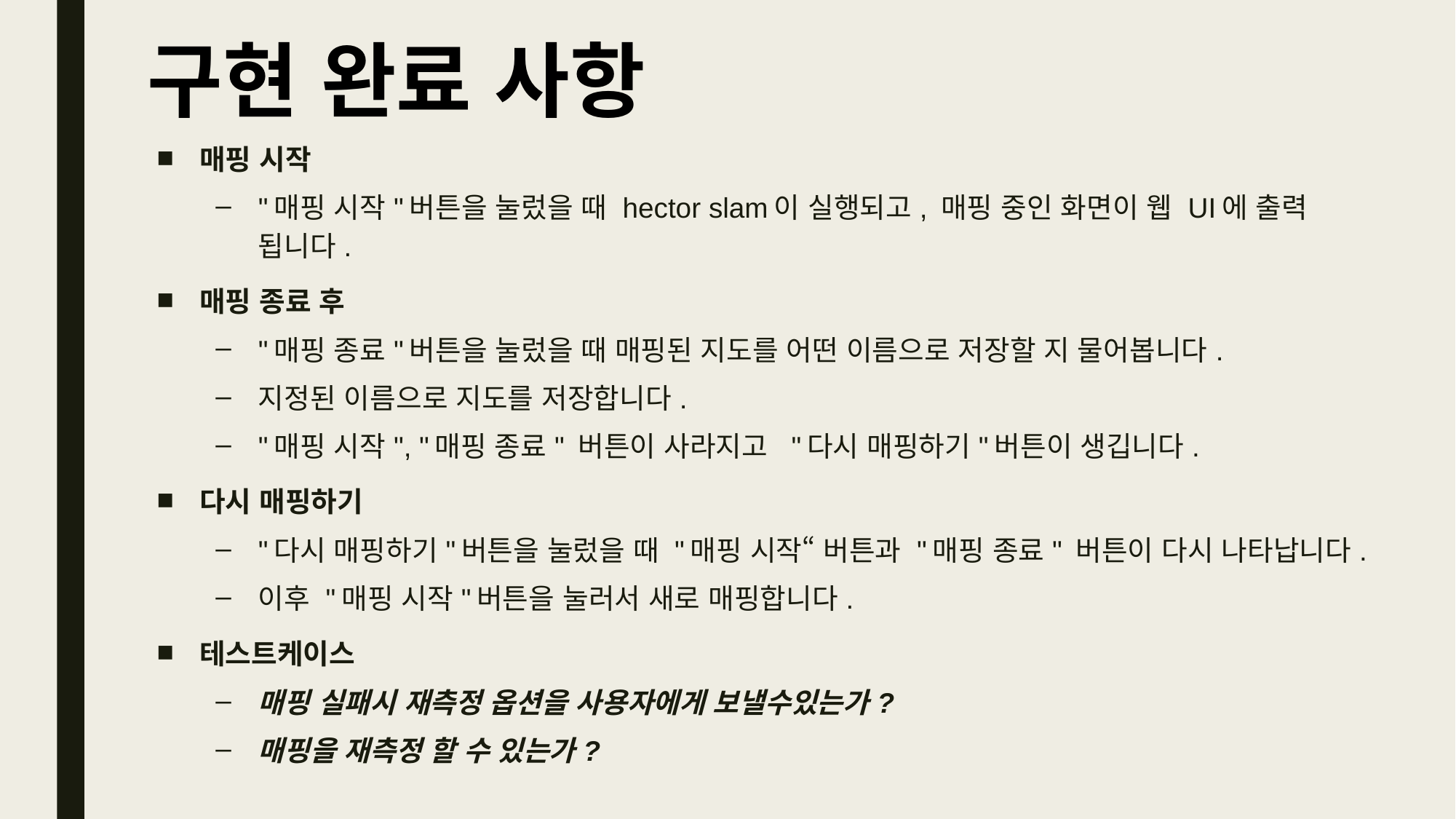

구현 완료 사항
매핑 시작
"매핑 시작"버튼을 눌렀을 때 hector slam이 실행되고, 매핑 중인 화면이 웹 UI에 출력 됩니다.
매핑 종료 후
"매핑 종료"버튼을 눌렀을 때 매핑된 지도를 어떤 이름으로 저장할 지 물어봅니다.
지정된 이름으로 지도를 저장합니다.
"매핑 시작", "매핑 종료" 버튼이 사라지고  "다시 매핑하기"버튼이 생깁니다.
다시 매핑하기
"다시 매핑하기"버튼을 눌렀을 때 "매핑 시작“ 버튼과 "매핑 종료" 버튼이 다시 나타납니다.
이후 "매핑 시작"버튼을 눌러서 새로 매핑합니다.
테스트케이스
매핑 실패시 재측정 옵션을 사용자에게 보낼수있는가?
매핑을 재측정 할 수 있는가?